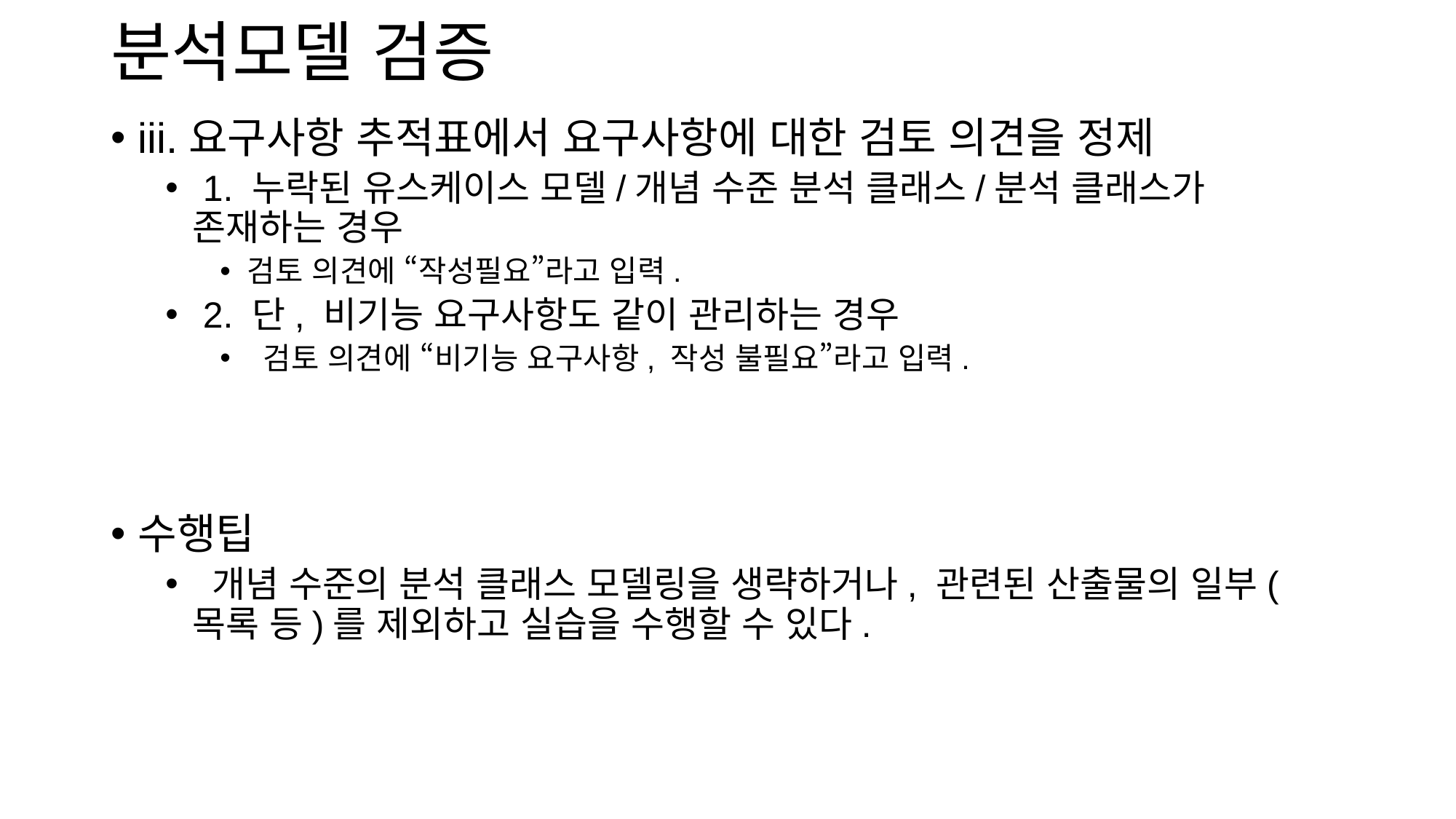

# 분석모델 검증
iii.요구사항 추적표에서 요구사항에 대한 검토 의견을 정제
 1. 누락된 유스케이스 모델/개념 수준 분석 클래스/분석 클래스가 존재하는 경우
검토 의견에 “작성필요”라고 입력.
 2. 단, 비기능 요구사항도 같이 관리하는 경우
 검토 의견에 “비기능 요구사항, 작성 불필요”라고 입력.

수행팁
 개념 수준의 분석 클래스 모델링을 생략하거나, 관련된 산출물의 일부(목록 등)를 제외하고 실습을 수행할 수 있다.